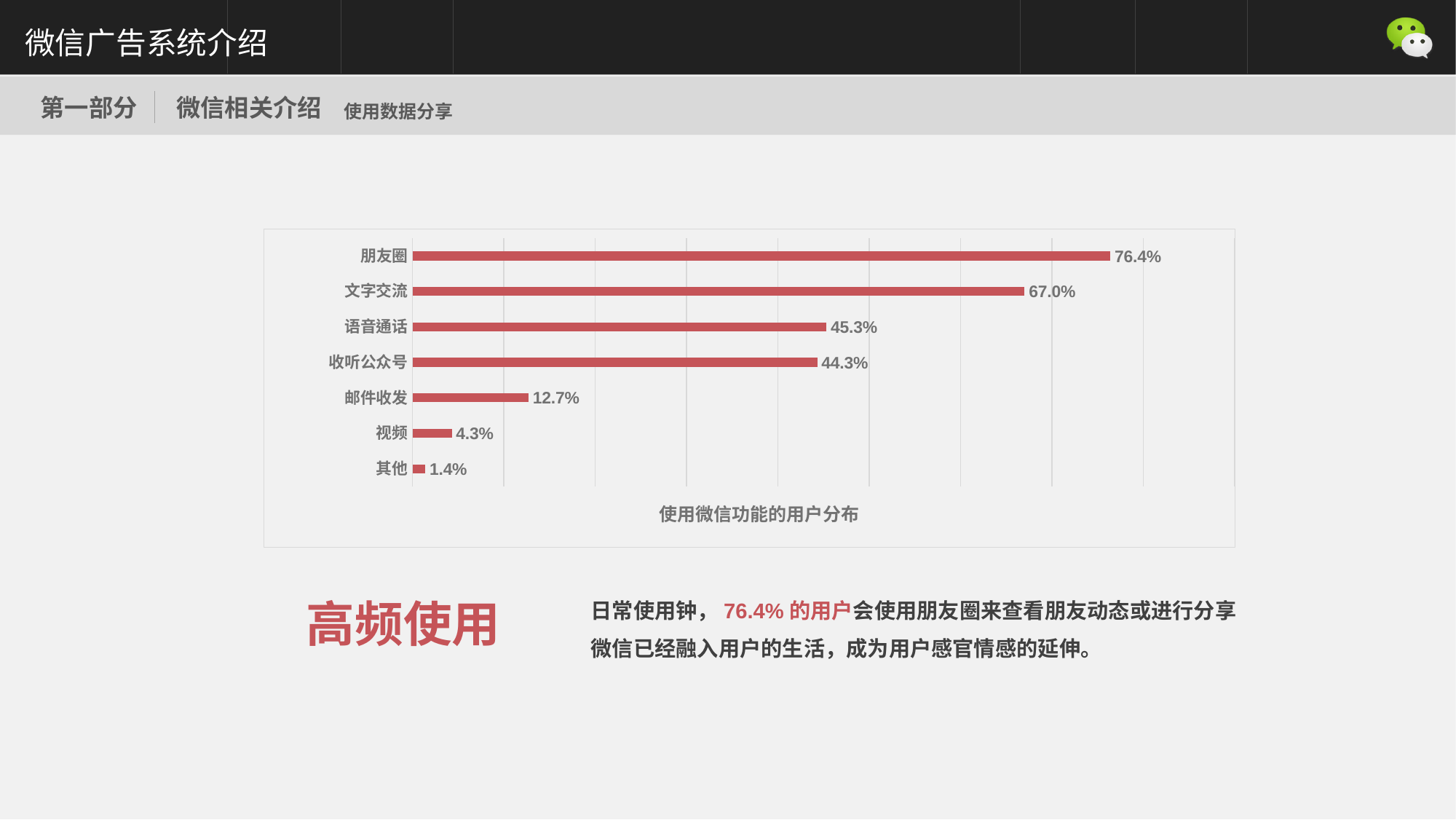

微信广告系统介绍
第一部分
# 微信相关介绍
使用数据分享

### Chart

| Category | 系列 1 |
|---|---|
| 其他 | 0.014 |
| 视频 | 0.043 |
| 邮件收发 | 0.127 |
| 收听公众号 | 0.443 |
| 语音通话 | 0.453 |
| 文字交流 | 0.67 |
| 朋友圈 | 0.764 |
使用微信功能的用户分布
日常使用钟，76.4%的用户会使用朋友圈来查看朋友动态或进行分享
微信已经融入用户的生活，成为用户感官情感的延伸。
高频使用